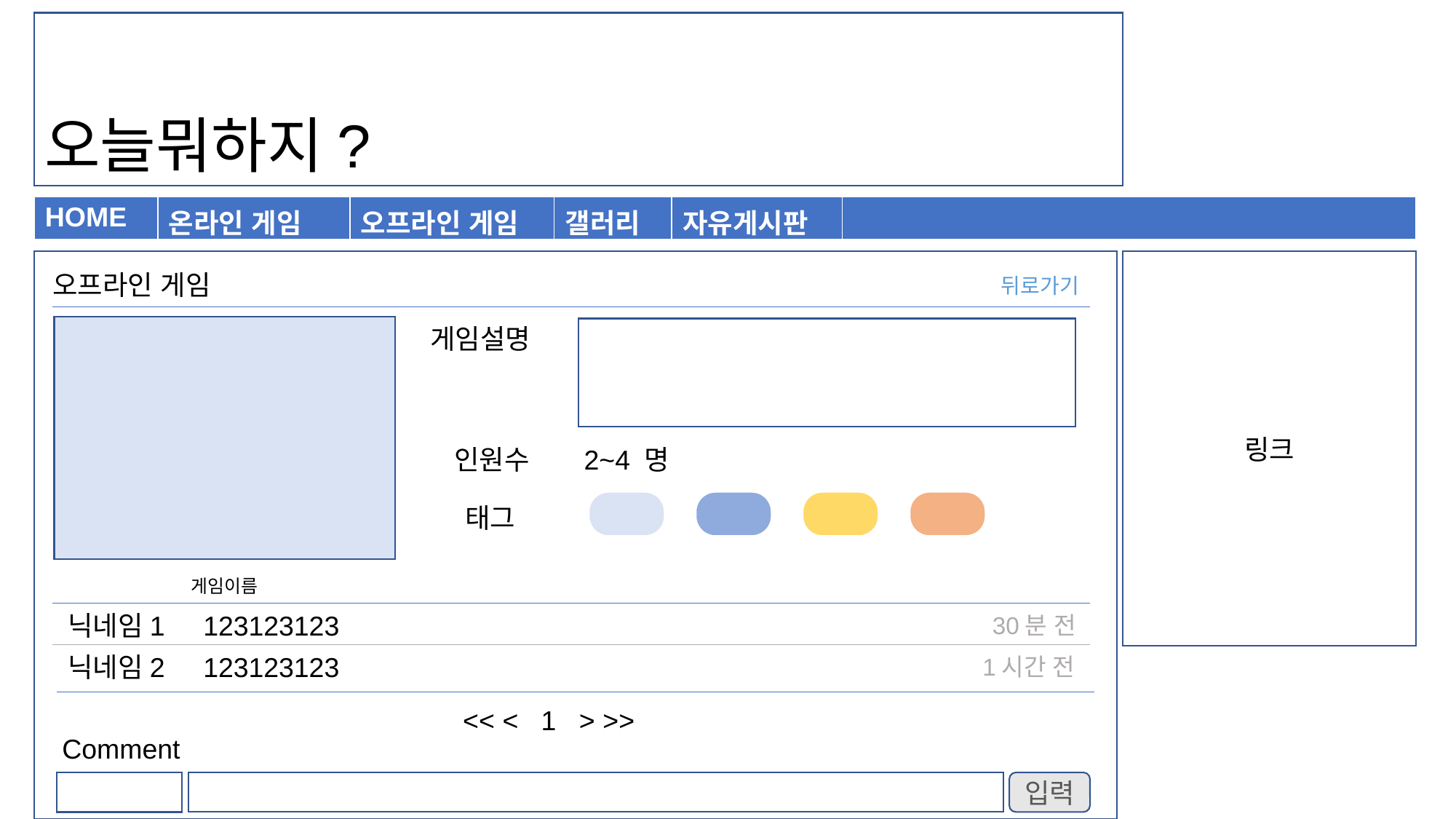

오늘뭐하지?
| HOME | 온라인 게임 | 오프라인 게임 | 갤러리 | 자유게시판 |  |
| --- | --- | --- | --- | --- | --- |

링크
오프라인 게임
뒤로가기

게임설명

인원수
2~4 명

태그
게임이름
닉네임1
123123123
30분 전
닉네임2
123123123
1시간 전
<< <   1   > >>
Comment

입력